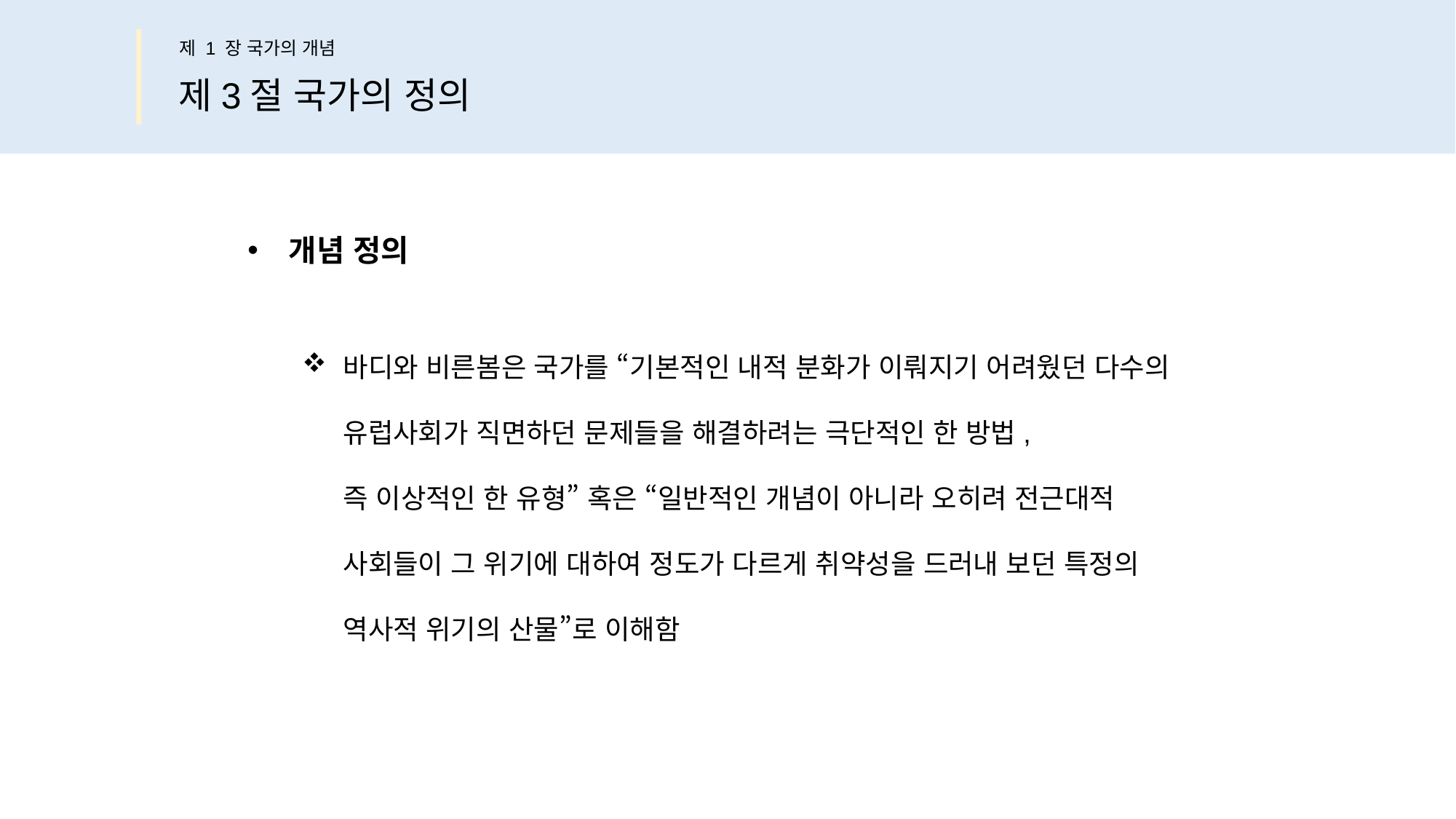

제 1 장 국가의 개념
제3절 국가의 정의
개념 정의

바디와 비른봄은 국가를 “기본적인 내적 분화가 이뤄지기 어려웠던 다수의
유럽사회가 직면하던 문제들을 해결하려는 극단적인 한 방법,
즉 이상적인 한 유형” 혹은 “일반적인 개념이 아니라 오히려 전근대적
사회들이 그 위기에 대하여 정도가 다르게 취약성을 드러내 보던 특정의
역사적 위기의 산물”로 이해함